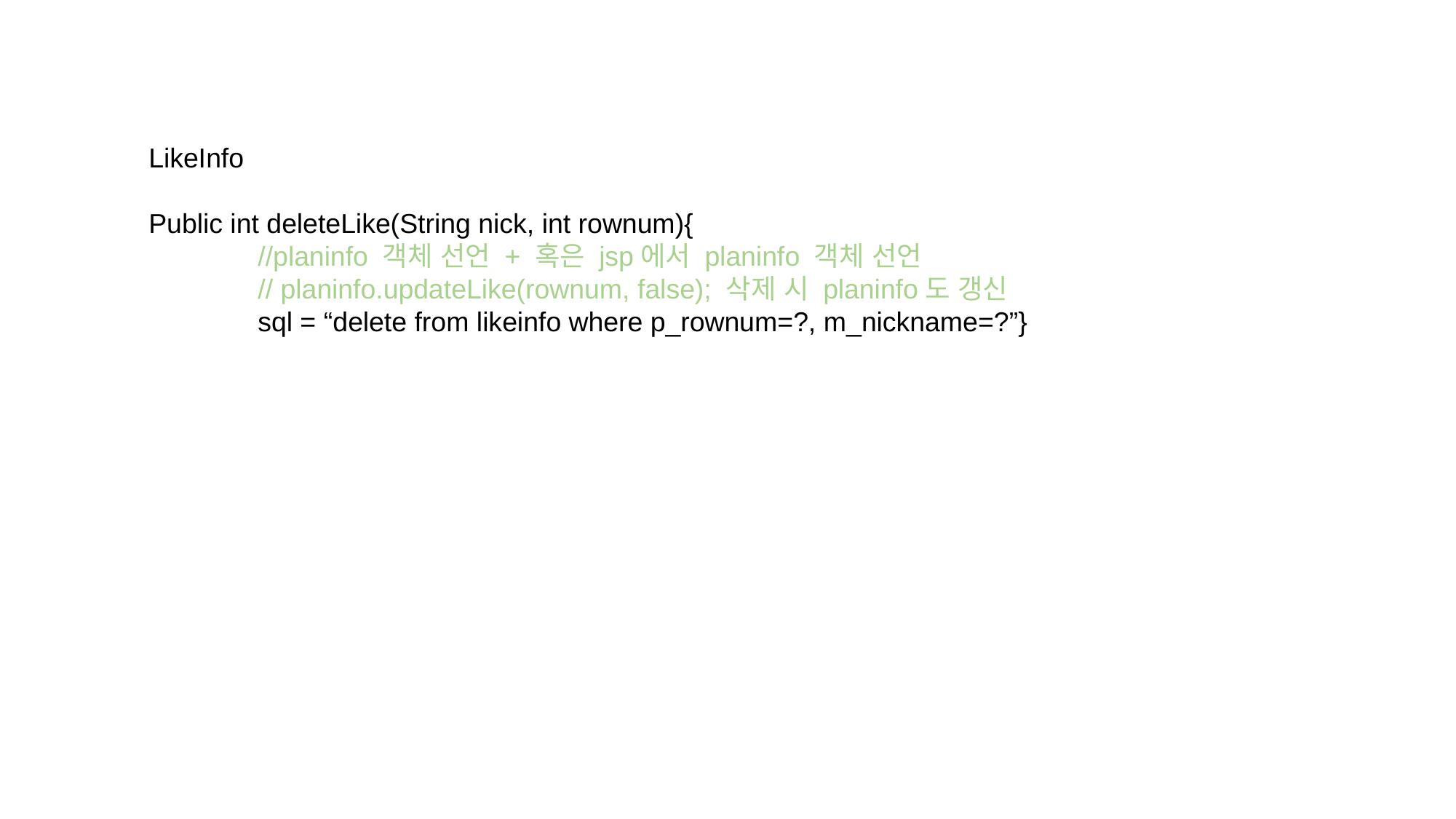

LikeInfo

Public int deleteLike(String nick, int rownum){
	//planinfo 객체 선언 + 혹은 jsp에서 planinfo 객체 선언
	// planinfo.updateLike(rownum, false); 삭제 시 planinfo도 갱신
	sql = “delete from likeinfo where p_rownum=?, m_nickname=?”}